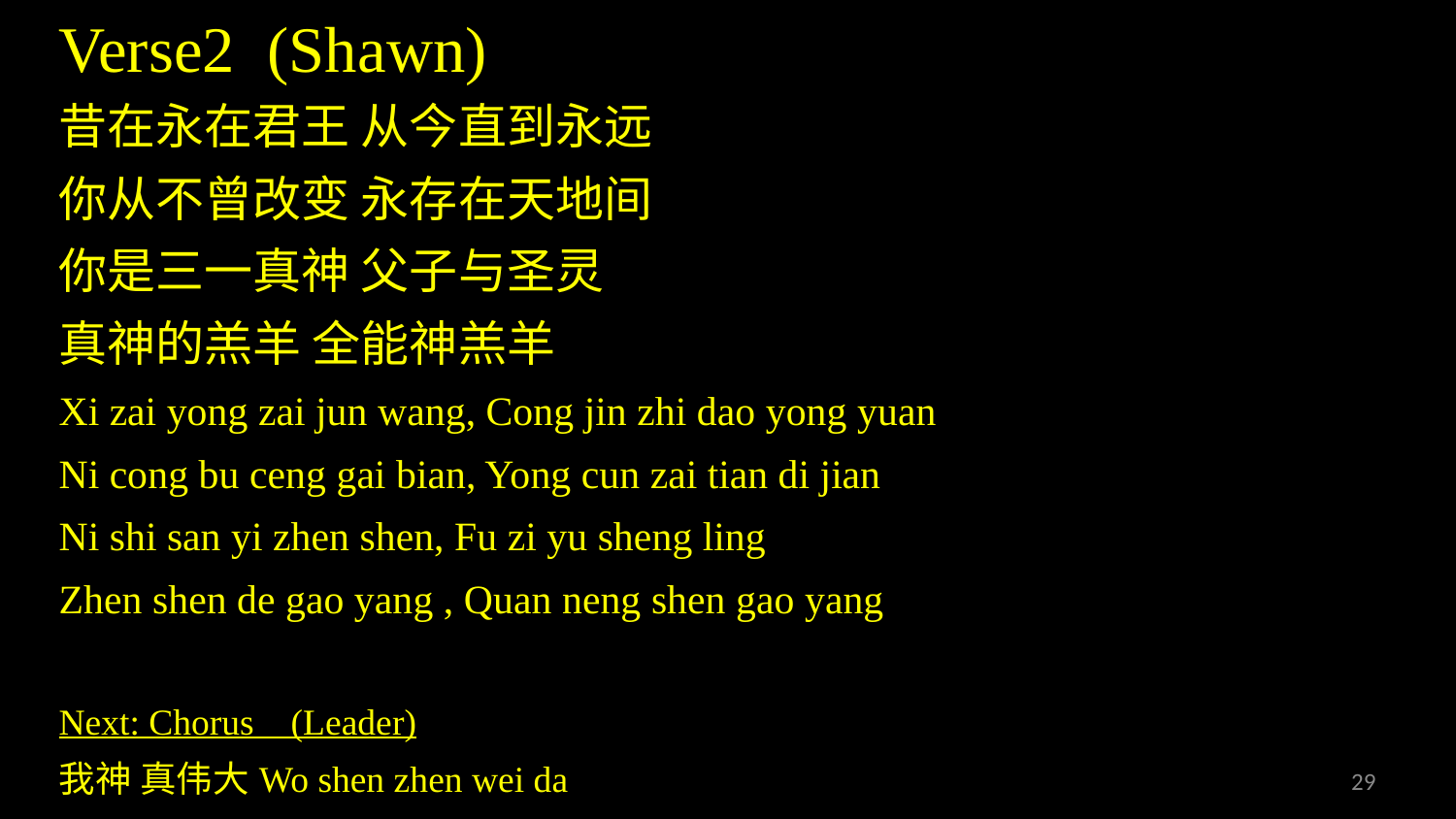

# Verse2  (Shawn)
昔在永在君王 从今直到永远
你从不曾改变 永存在天地间
你是三一真神 父子与圣灵
真神的羔羊 全能神羔羊
Xi zai yong zai jun wang, Cong jin zhi dao yong yuan
Ni cong bu ceng gai bian, Yong cun zai tian di jian
Ni shi san yi zhen shen, Fu zi yu sheng ling
Zhen shen de gao yang , Quan neng shen gao yang

Next: Chorus    (Leader)
我神 真伟大	Wo shen zhen wei da
29